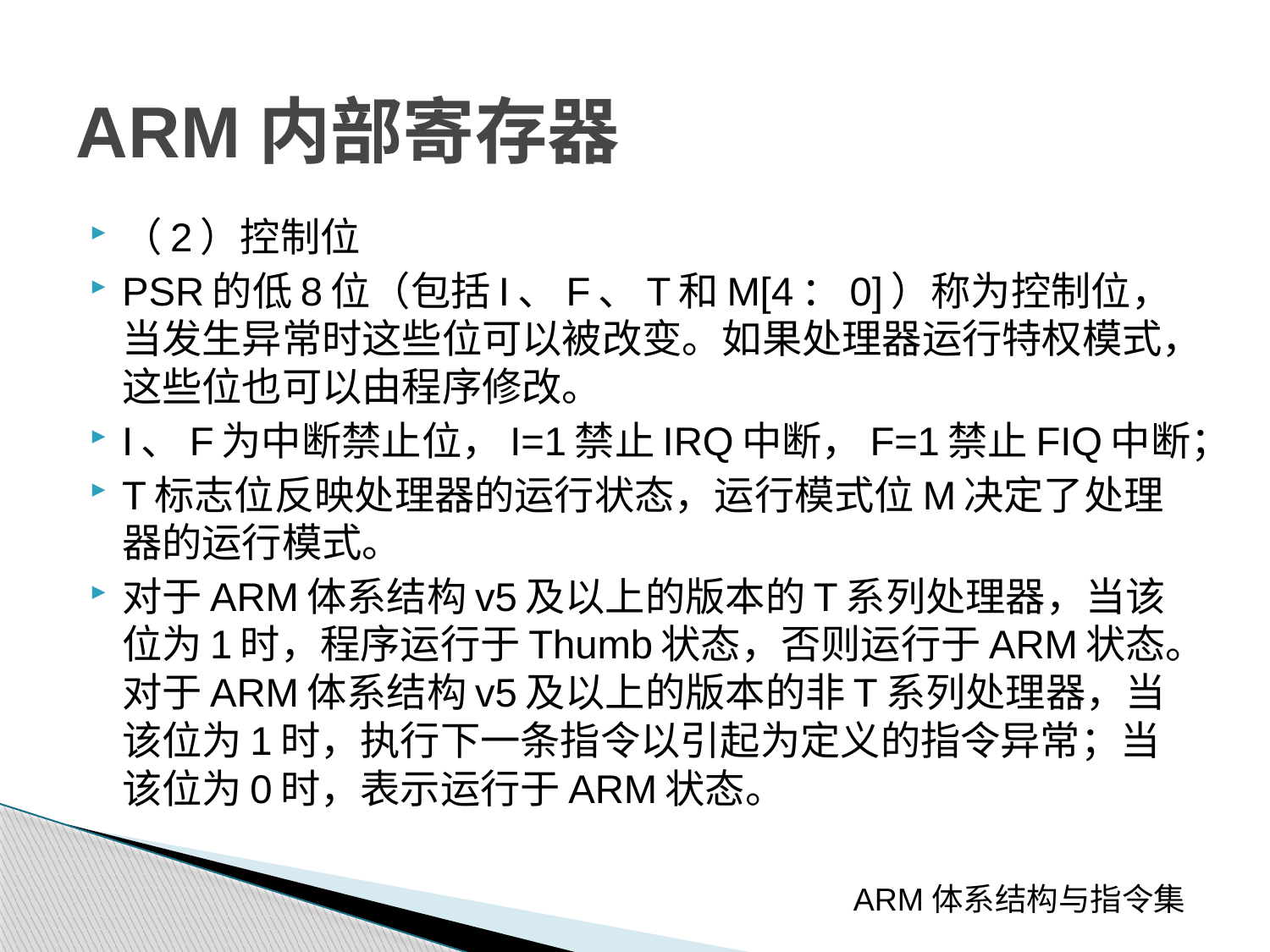

# ARM内部寄存器
（2）控制位
PSR的低8位（包括I、F、T和M[4：0]）称为控制位，当发生异常时这些位可以被改变。如果处理器运行特权模式，这些位也可以由程序修改。
I、F为中断禁止位，I=1禁止IRQ中断，F=1禁止FIQ中断；
T标志位反映处理器的运行状态，运行模式位M决定了处理器的运行模式。
对于ARM体系结构v5及以上的版本的T系列处理器，当该位为1时，程序运行于Thumb状态，否则运行于ARM状态。对于ARM体系结构v5及以上的版本的非T系列处理器，当该位为1时，执行下一条指令以引起为定义的指令异常；当该位为0时，表示运行于ARM状态。

            ARM体系结构与指令集